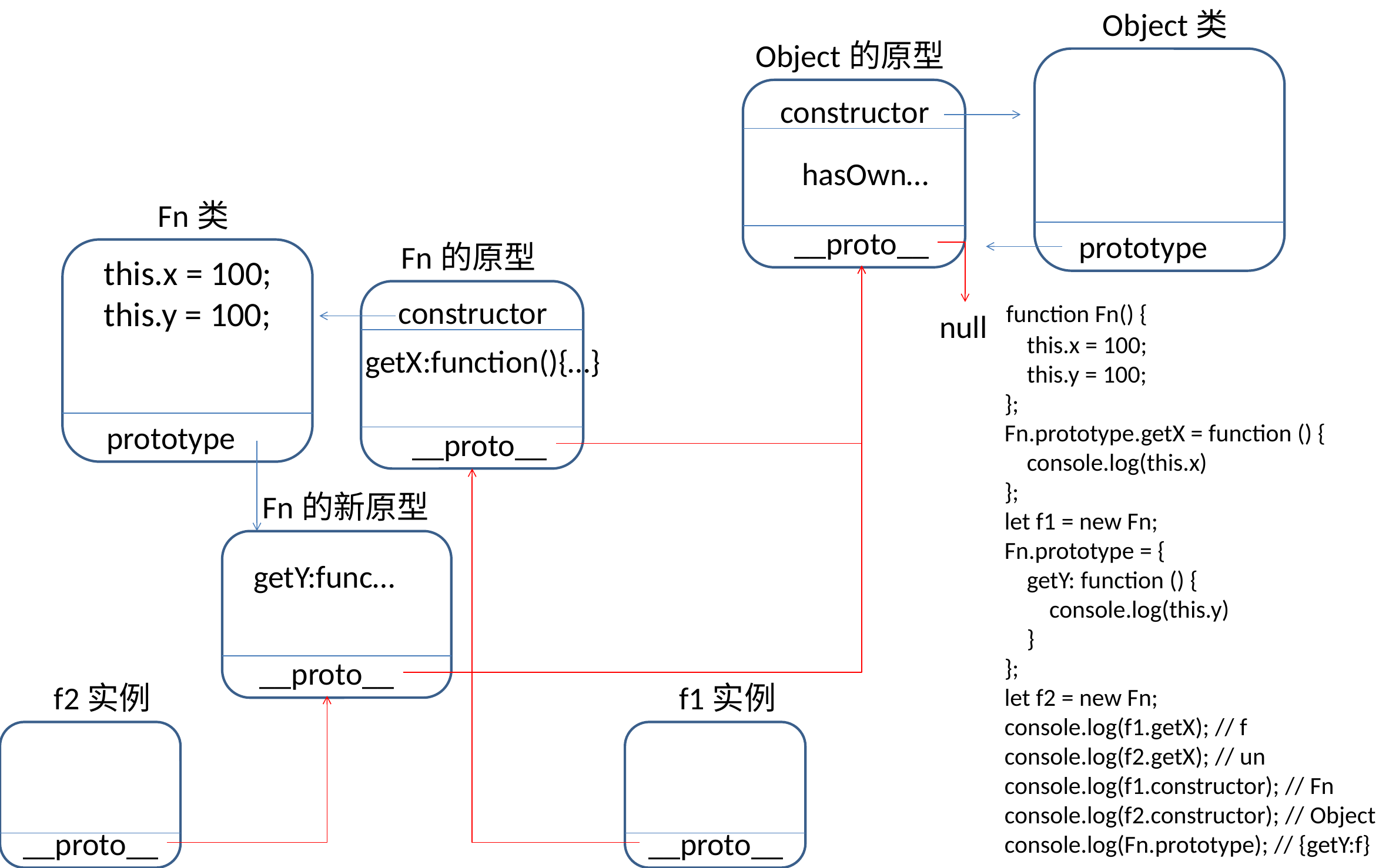

Object类
Object的原型

constructor
hasOwn…
Fn类
__proto__
prototype
Fn的原型

this.x = 100;
this.y = 100;

        function Fn() {
            this.x = 100;
            this.y = 100;
        };
        Fn.prototype.getX = function () {
            console.log(this.x)
        };
        let f1 = new Fn;
        Fn.prototype = {
            getY: function () {
                console.log(this.y)
            }
        };
        let f2 = new Fn;
        console.log(f1.getX); // f
        console.log(f2.getX); // un
        console.log(f1.constructor); // Fn
        console.log(f2.constructor); // Object
        console.log(Fn.prototype); // {getY:f}
constructor
null
getX:function(){…}
prototype
__proto__
Fn的新原型

getY:func…
__proto__
f2实例
f1实例

__proto__
__proto__